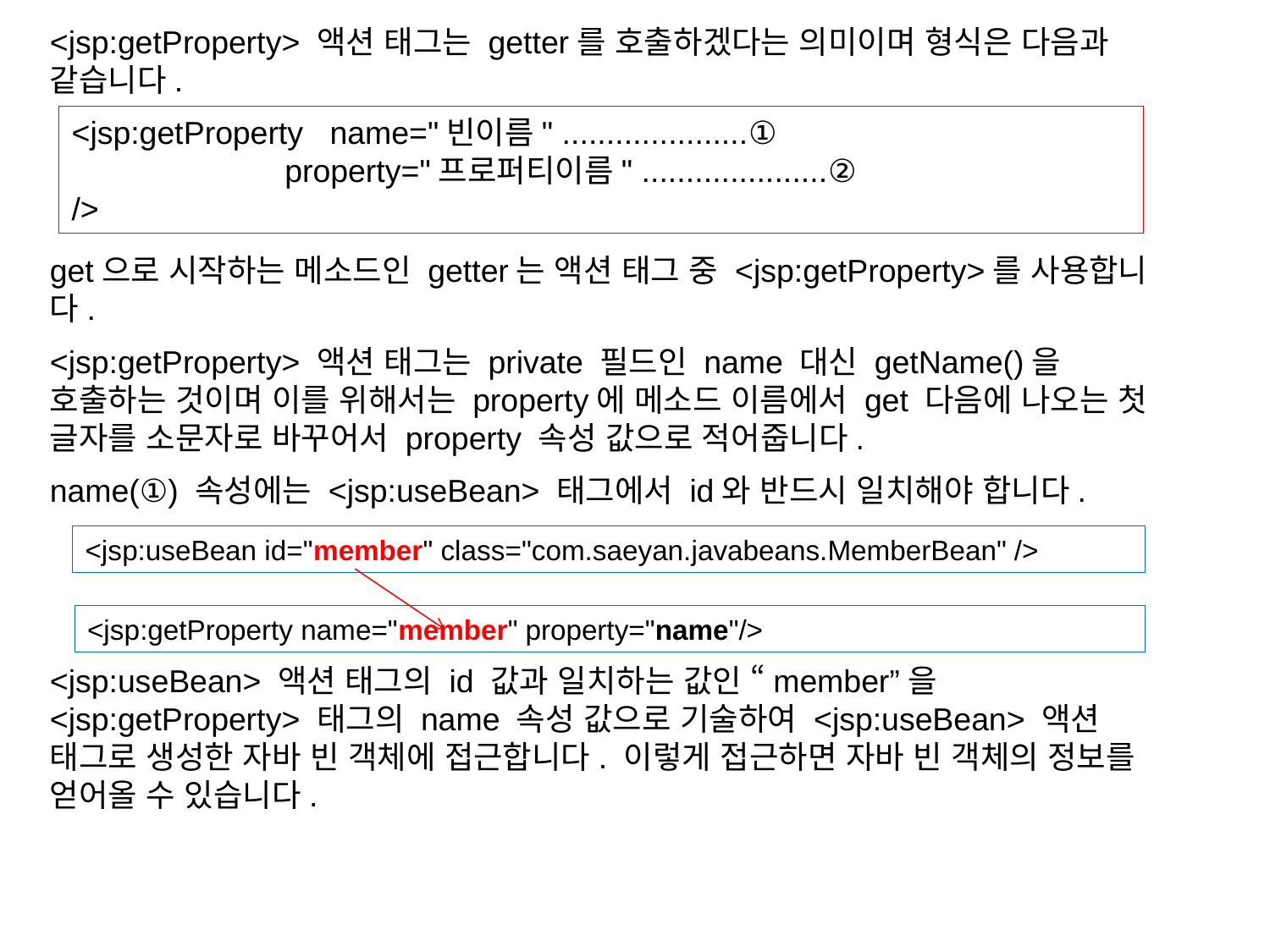

<jsp:getProperty> 액션 태그는 getter를 호출하겠다는 의미이며 형식은 다음과 같습니다.

get으로 시작하는 메소드인 getter는 액션 태그 중 <jsp:getProperty>를 사용합니다.

<jsp:getProperty> 액션 태그는 private 필드인 name 대신 getName()을 호출하는 것이며 이를 위해서는 property에 메소드 이름에서 get 다음에 나오는 첫 글자를 소문자로 바꾸어서 property 속성 값으로 적어줍니다.

name(①) 속성에는 <jsp:useBean> 태그에서 id와 반드시 일치해야 합니다.

<jsp:useBean> 액션 태그의 id 값과 일치하는 값인 “member”을 <jsp:getProperty> 태그의 name 속성 값으로 기술하여 <jsp:useBean> 액션 태그로 생성한 자바 빈 객체에 접근합니다. 이렇게 접근하면 자바 빈 객체의 정보를 얻어올 수 있습니다.

<jsp:getProperty   name="빈이름" .....................①
                        property="프로퍼티이름" .....................②
/>
<jsp:useBean id="member" class="com.saeyan.javabeans.MemberBean" />
<jsp:getProperty name="member" property="name"/>